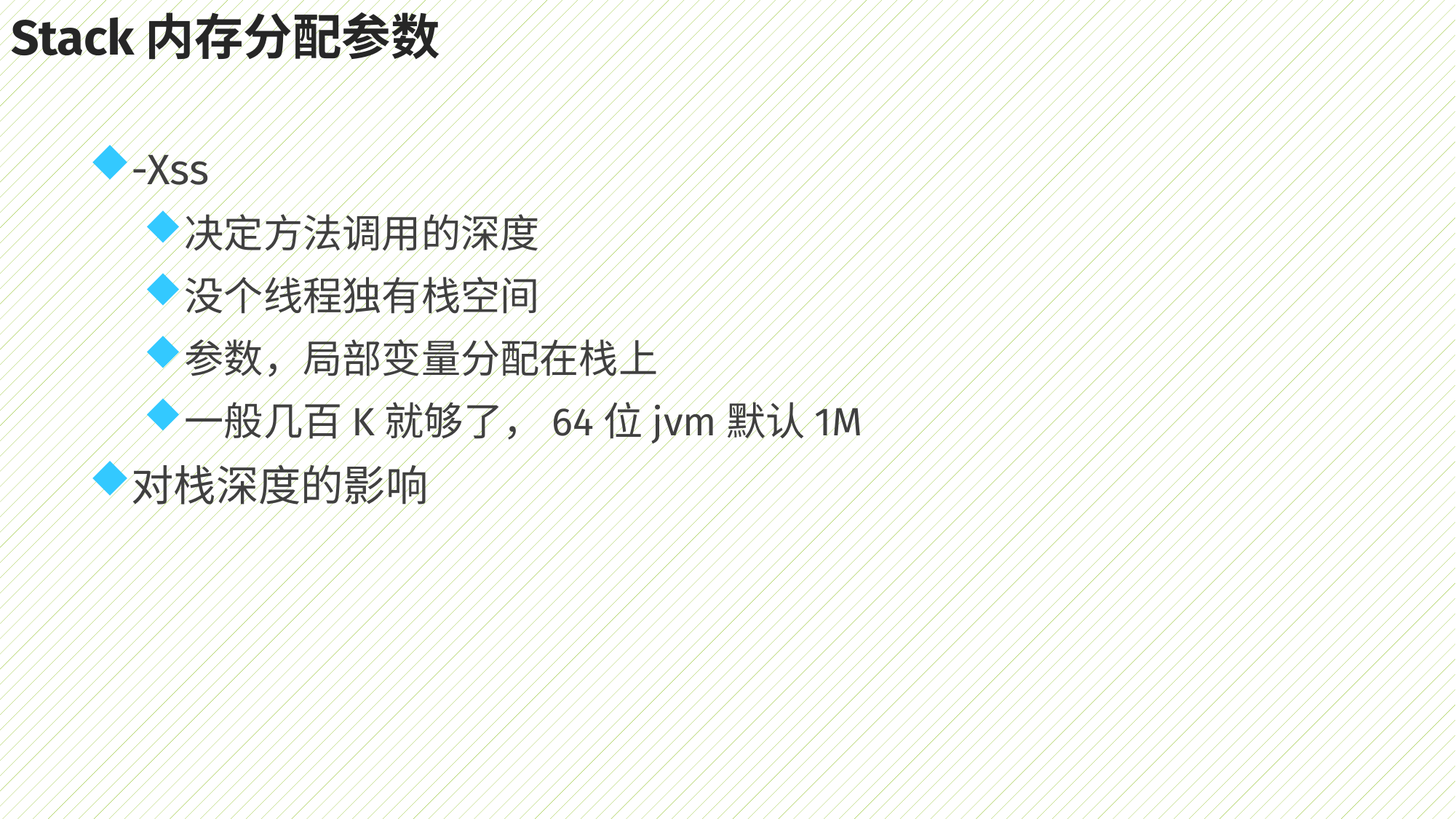

# Stack内存分配参数
-Xss
决定方法调用的深度
没个线程独有栈空间
参数，局部变量分配在栈上
一般几百K就够了，64位jvm默认1M
对栈深度的影响